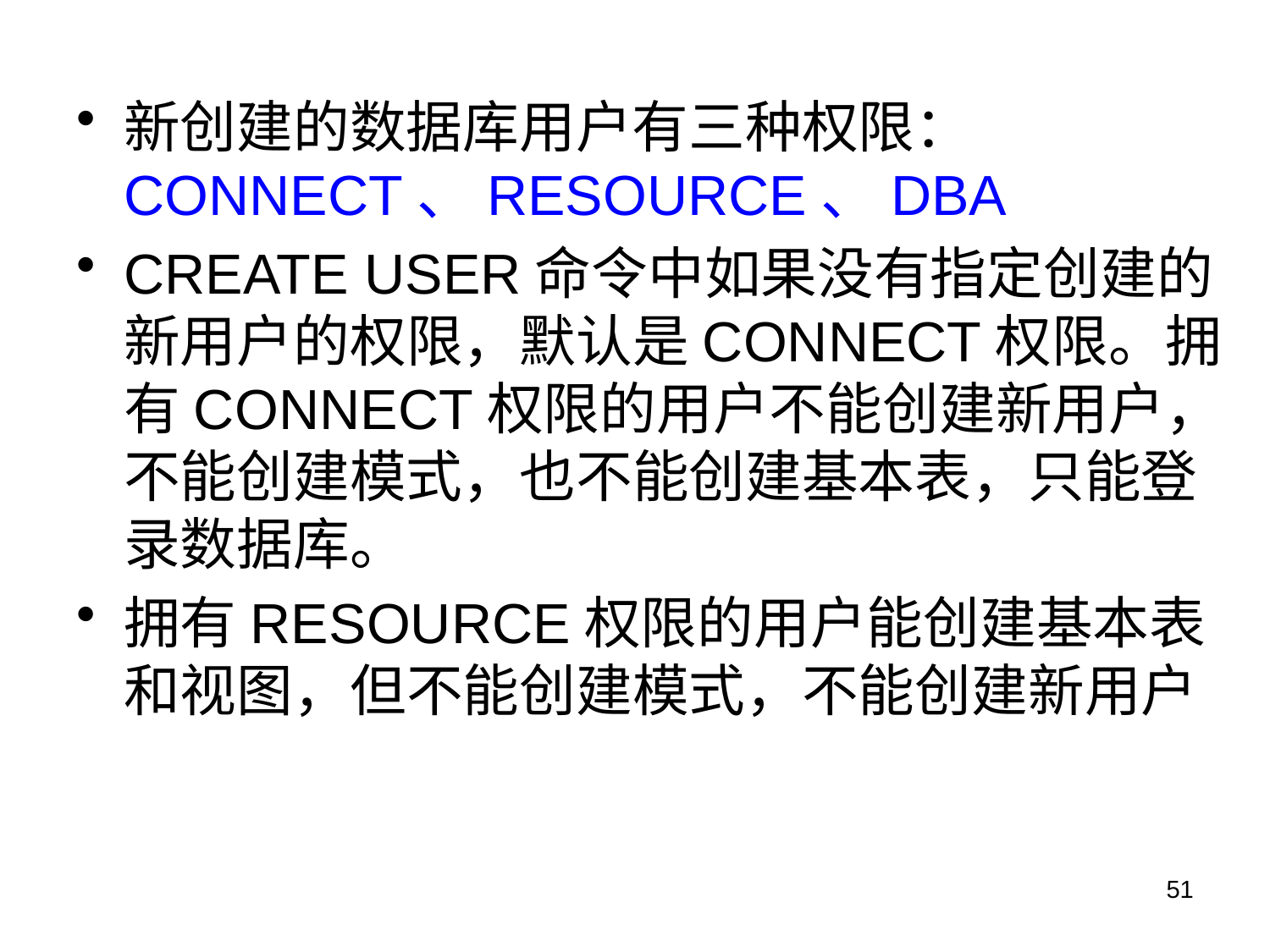

新创建的数据库用户有三种权限：CONNECT、RESOURCE、DBA
CREATE USER命令中如果没有指定创建的新用户的权限，默认是CONNECT权限。拥有CONNECT权限的用户不能创建新用户，不能创建模式，也不能创建基本表，只能登录数据库。
拥有RESOURCE权限的用户能创建基本表和视图，但不能创建模式，不能创建新用户

51